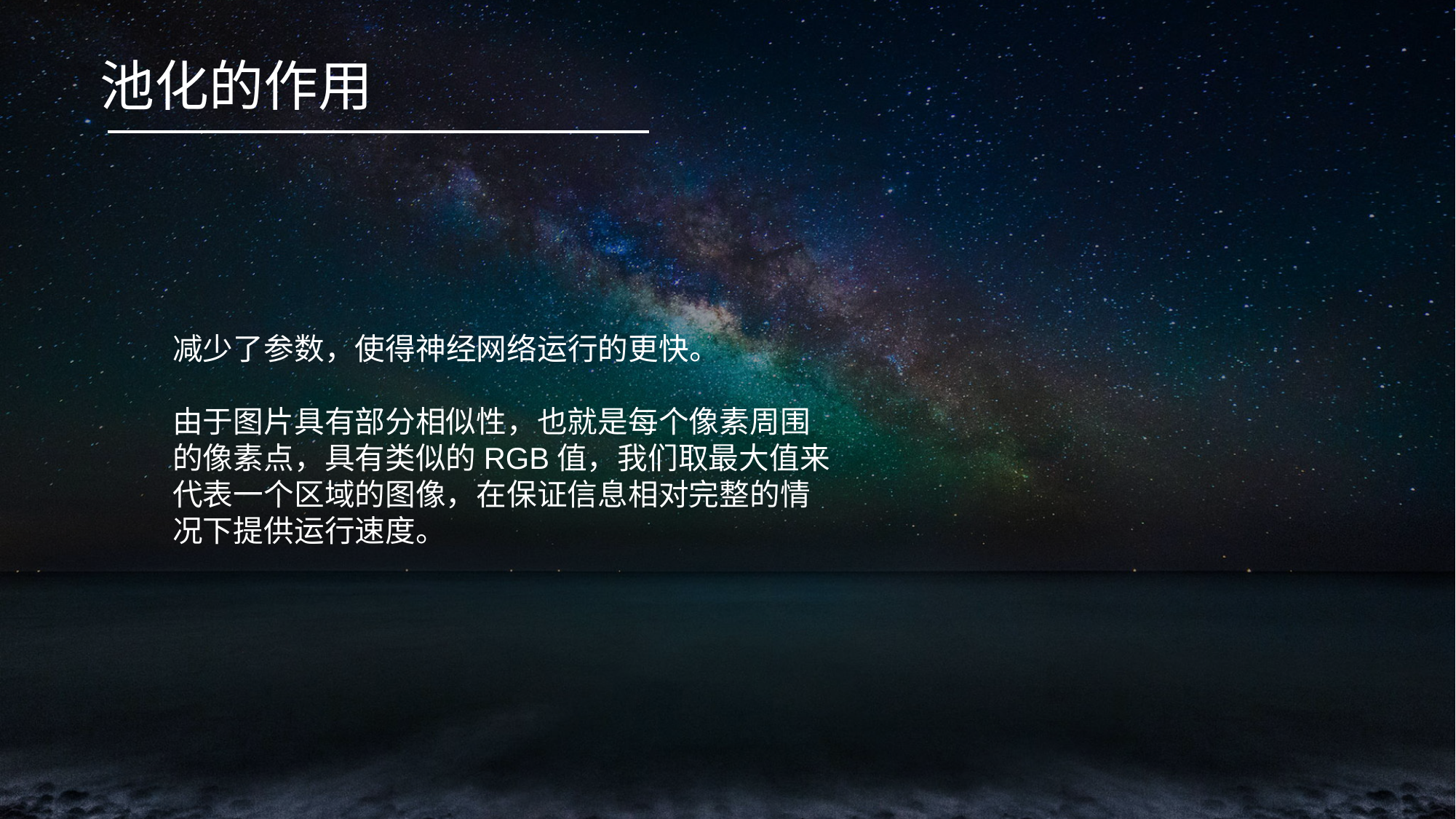

池化的作用
减少了参数，使得神经网络运行的更快。

由于图片具有部分相似性，也就是每个像素周围的像素点，具有类似的RGB值，我们取最大值来代表一个区域的图像，在保证信息相对完整的情况下提供运行速度。